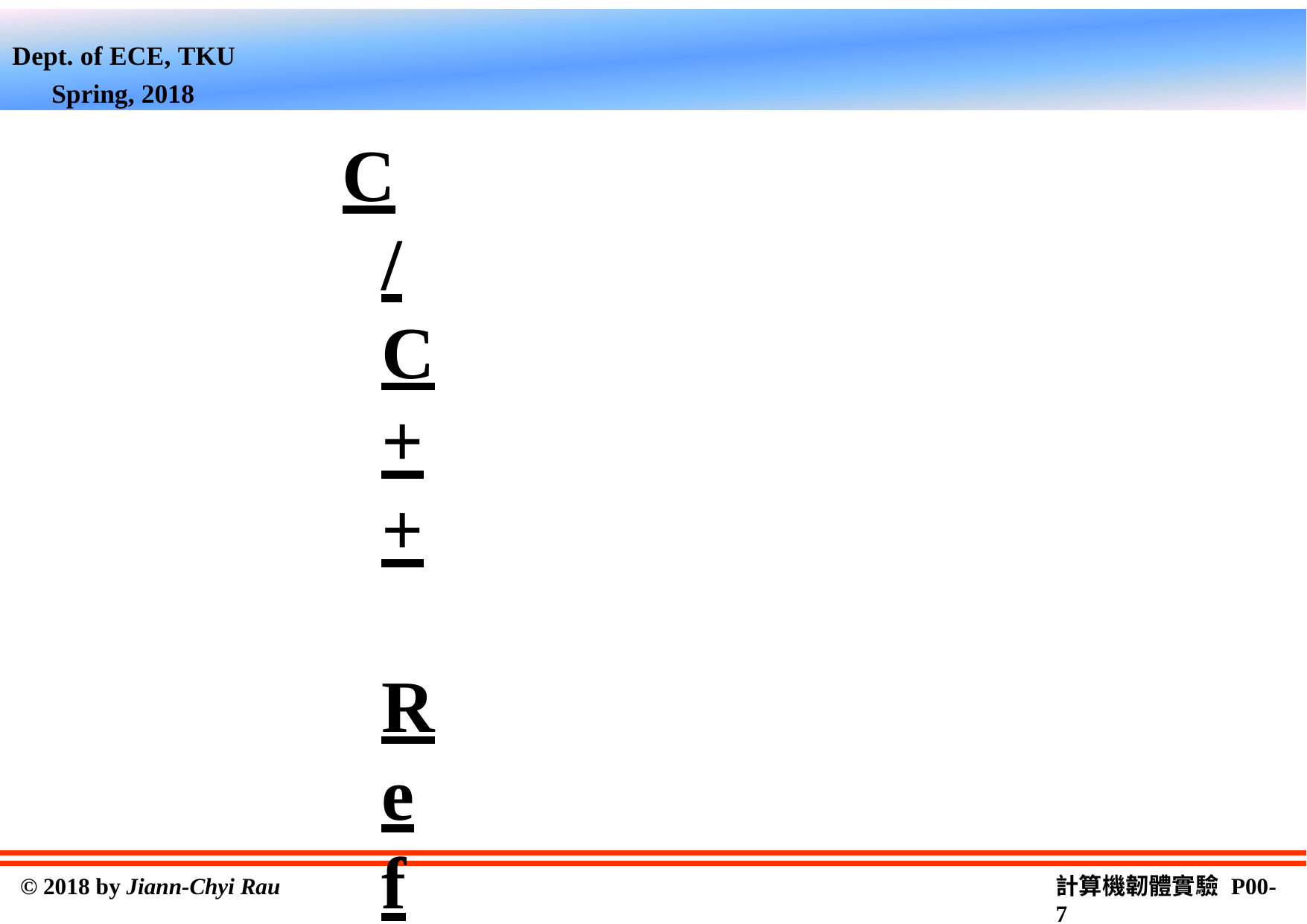

Dept. of ECE, TKU Spring, 2018
C/C++ Reference

http://www.cplusplus.com

計算機韌體實驗 P00-7
© 2018 by Jiann-Chyi Rau